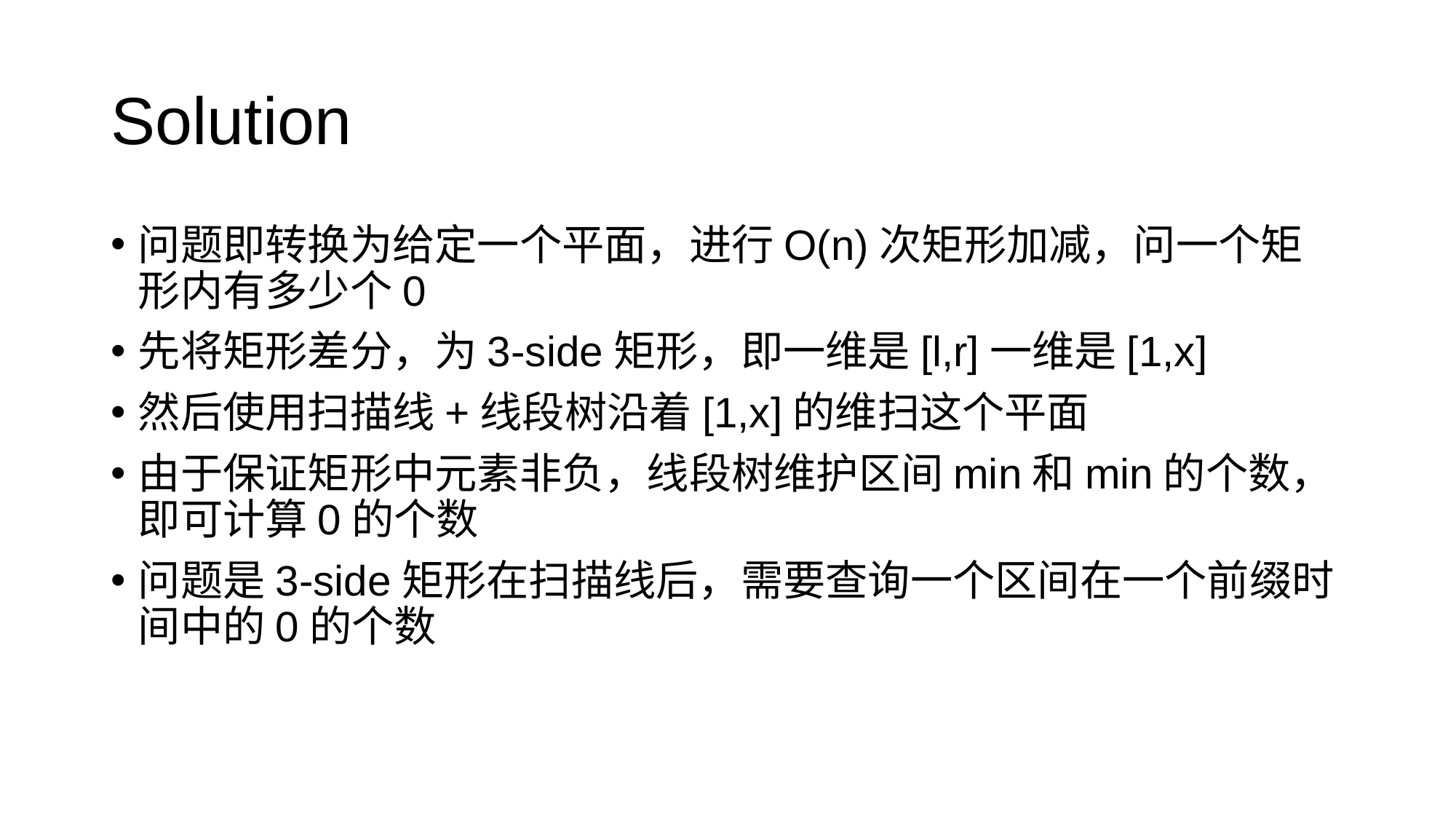

# Solution
问题即转换为给定一个平面，进行O(n)次矩形加减，问一个矩形内有多少个0
先将矩形差分，为3-side矩形，即一维是[l,r]一维是[1,x]
然后使用扫描线+线段树沿着[1,x]的维扫这个平面
由于保证矩形中元素非负，线段树维护区间min和min的个数，即可计算0的个数
问题是3-side矩形在扫描线后，需要查询一个区间在一个前缀时间中的0的个数